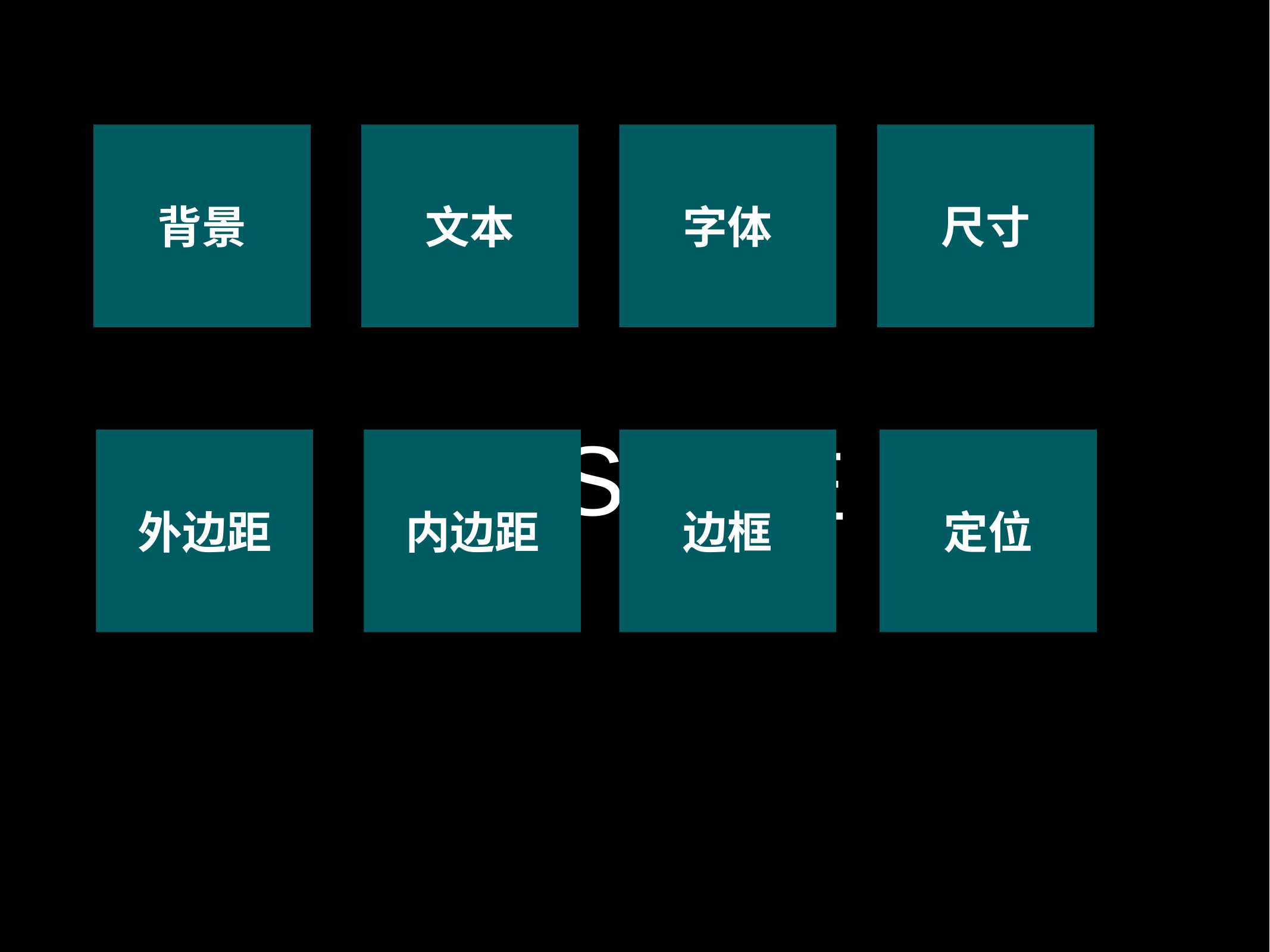

背景
文本
字体
尺寸
# CSS属性
外边距
内边距
边框
定位